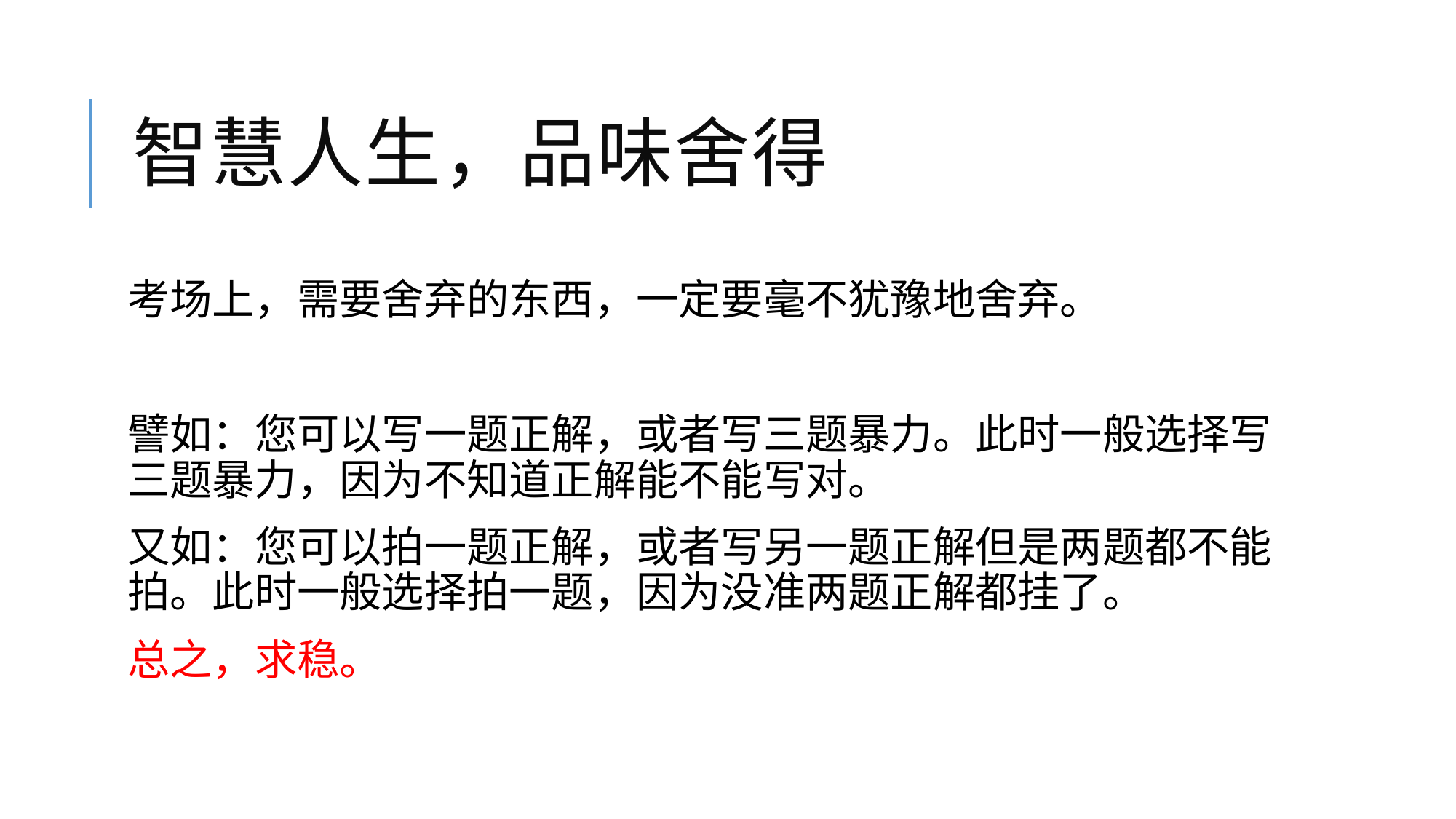

# 智慧人生，品味舍得
考场上，需要舍弃的东西，一定要毫不犹豫地舍弃。

譬如：您可以写一题正解，或者写三题暴力。此时一般选择写三题暴力，因为不知道正解能不能写对。
又如：您可以拍一题正解，或者写另一题正解但是两题都不能拍。此时一般选择拍一题，因为没准两题正解都挂了。
总之，求稳。